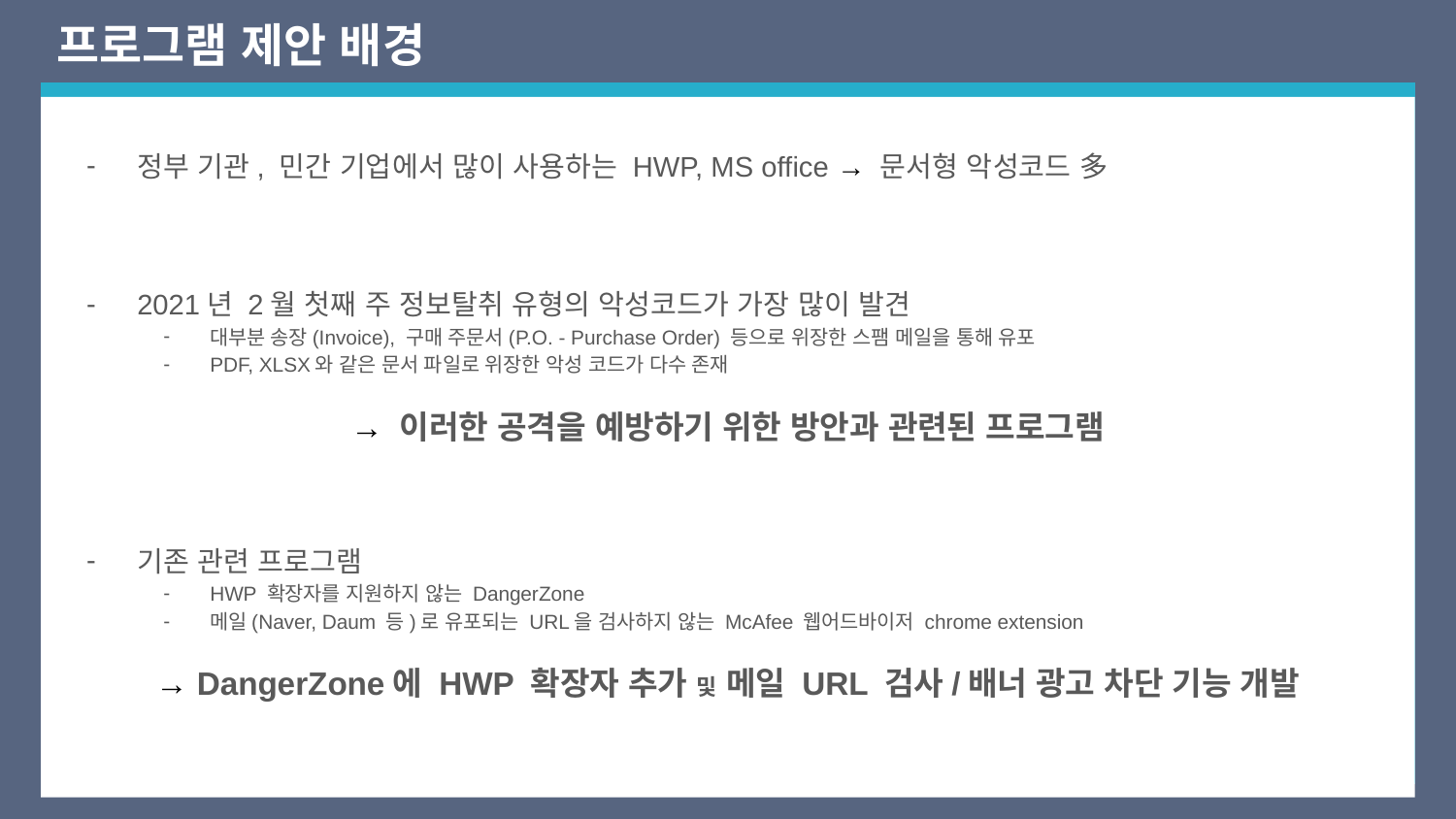

# 프로그램 제안 배경
정부 기관, 민간 기업에서 많이 사용하는 HWP, MS office → 문서형 악성코드 多

2021년 2월 첫째 주 정보탈취 유형의 악성코드가 가장 많이 발견
대부분 송장(Invoice), 구매 주문서(P.O. - Purchase Order) 등으로 위장한 스팸 메일을 통해 유포
PDF, XLSX와 같은 문서 파일로 위장한 악성 코드가 다수 존재
→ 이러한 공격을 예방하기 위한 방안과 관련된 프로그램

기존 관련 프로그램
HWP 확장자를 지원하지 않는 DangerZone
메일(Naver, Daum 등)로 유포되는 URL을 검사하지 않는 McAfee 웹어드바이저 chrome extension
→ DangerZone에 HWP 확장자 추가 및 메일 URL 검사/배너 광고 차단 기능 개발